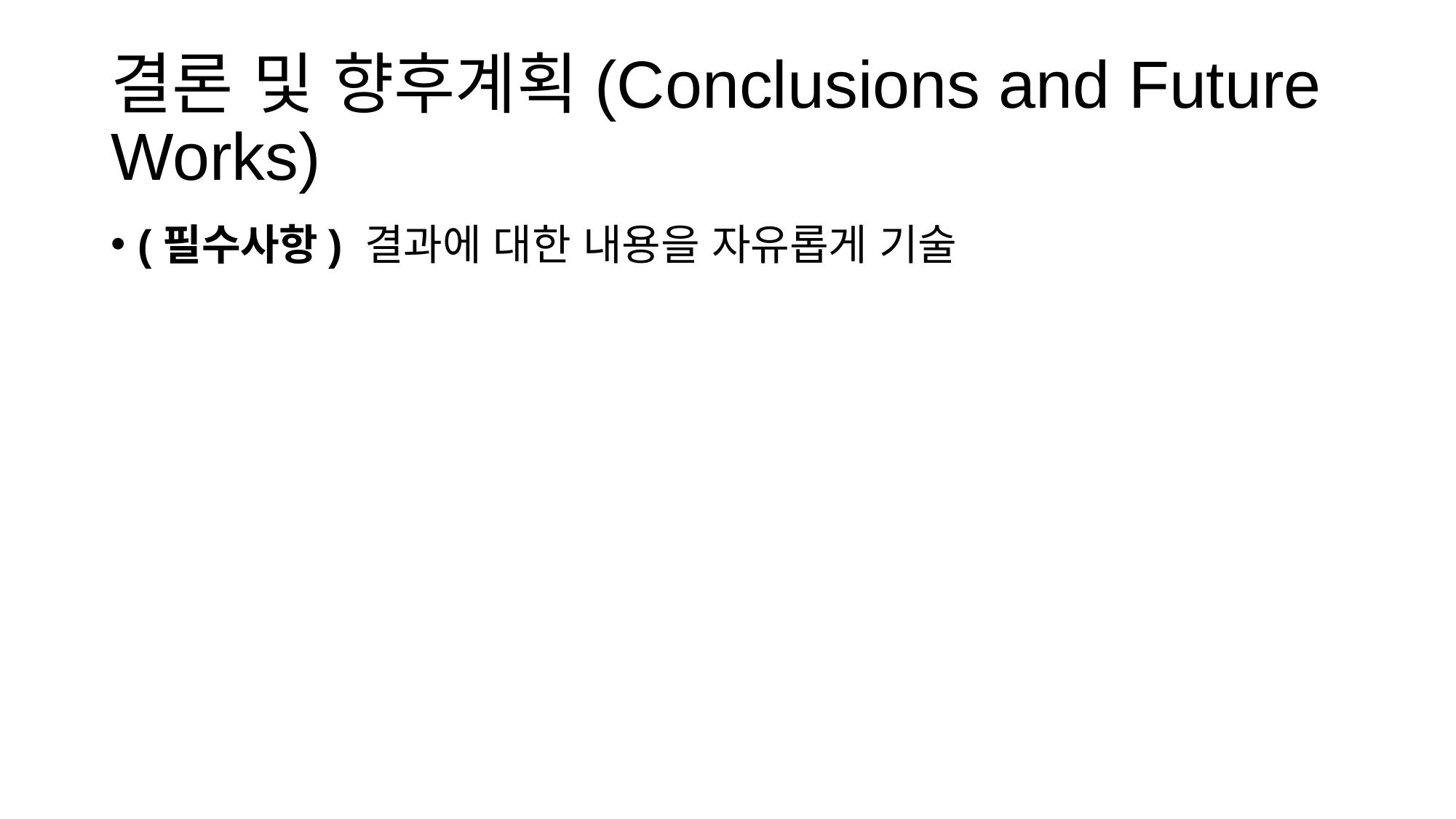

# 결론 및 향후계획(Conclusions and Future Works)
(필수사항) 결과에 대한 내용을 자유롭게 기술